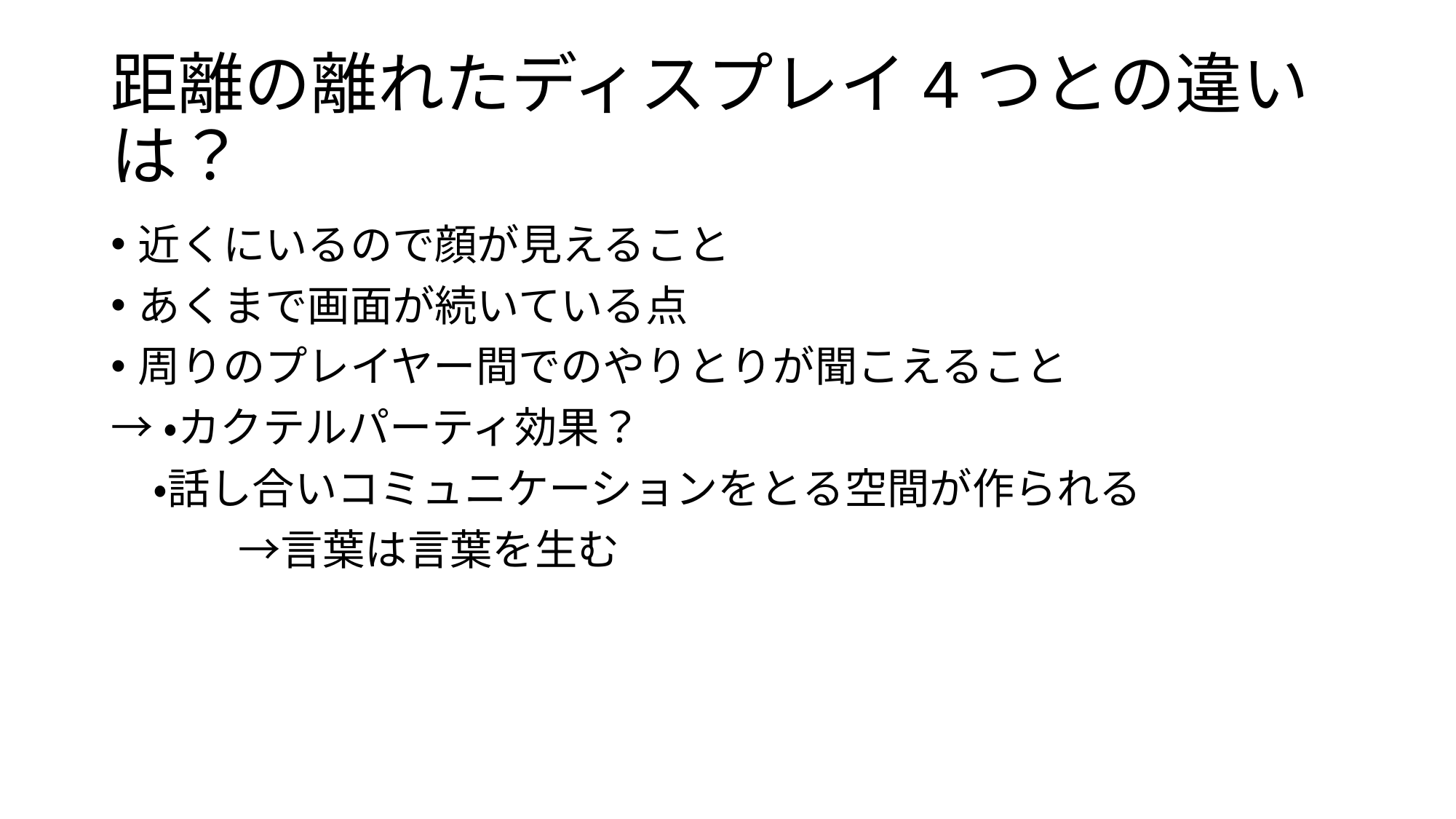

# 距離の離れたディスプレイ4つとの違いは？
近くにいるので顔が見えること
あくまで画面が続いている点
周りのプレイヤー間でのやりとりが聞こえること
→・カクテルパーティ効果？
　・話し合いコミュニケーションをとる空間が作られる
　　　→言葉は言葉を生む